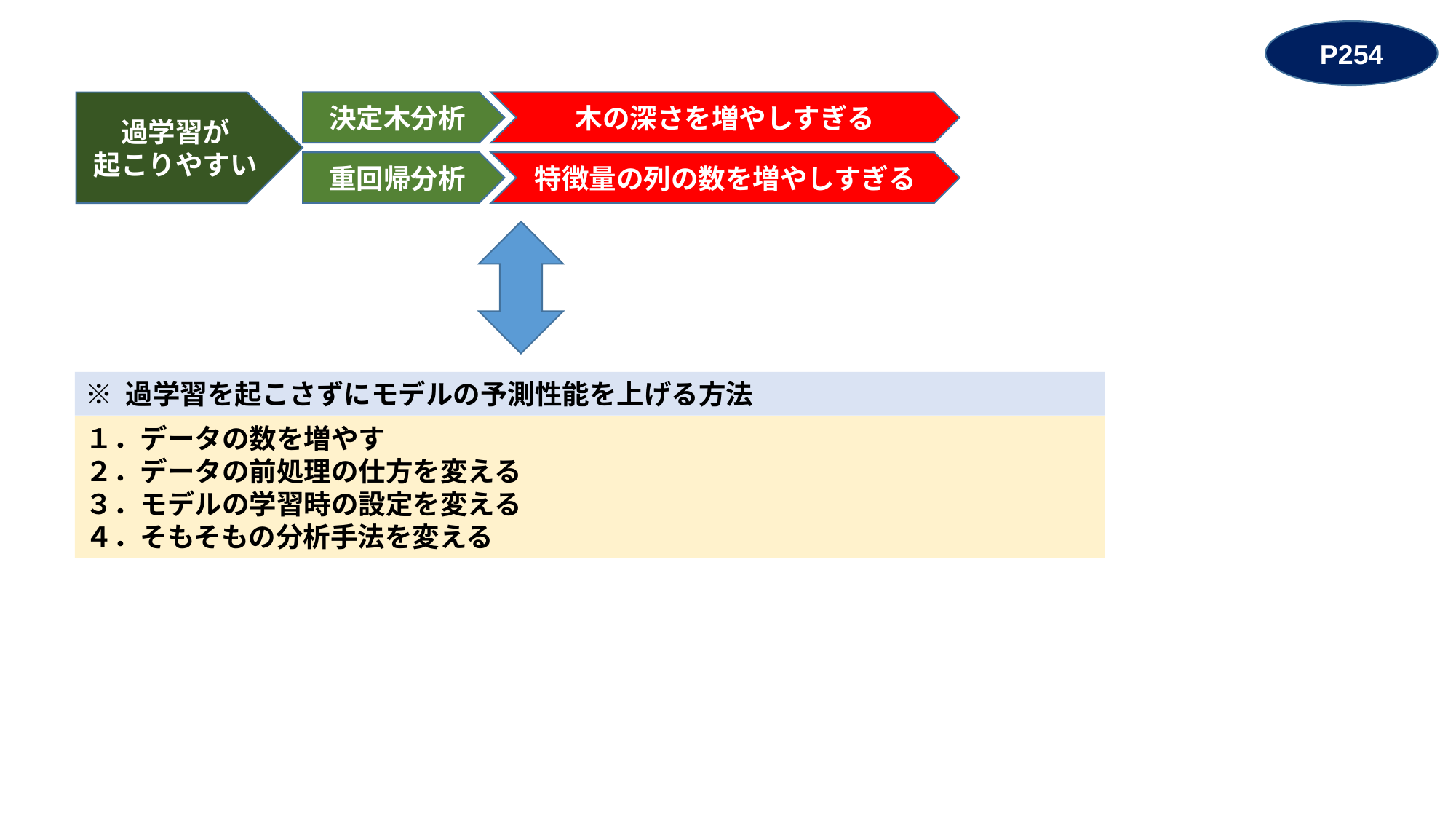

P254
過学習が
起こりやすい
決定木分析
木の深さを増やしすぎる
重回帰分析
特徴量の列の数を増やしすぎる

※ 過学習を起こさずにモデルの予測性能を上げる方法
１．データの数を増やす
２．データの前処理の仕方を変える
３．モデルの学習時の設定を変える
４．そもそもの分析手法を変える